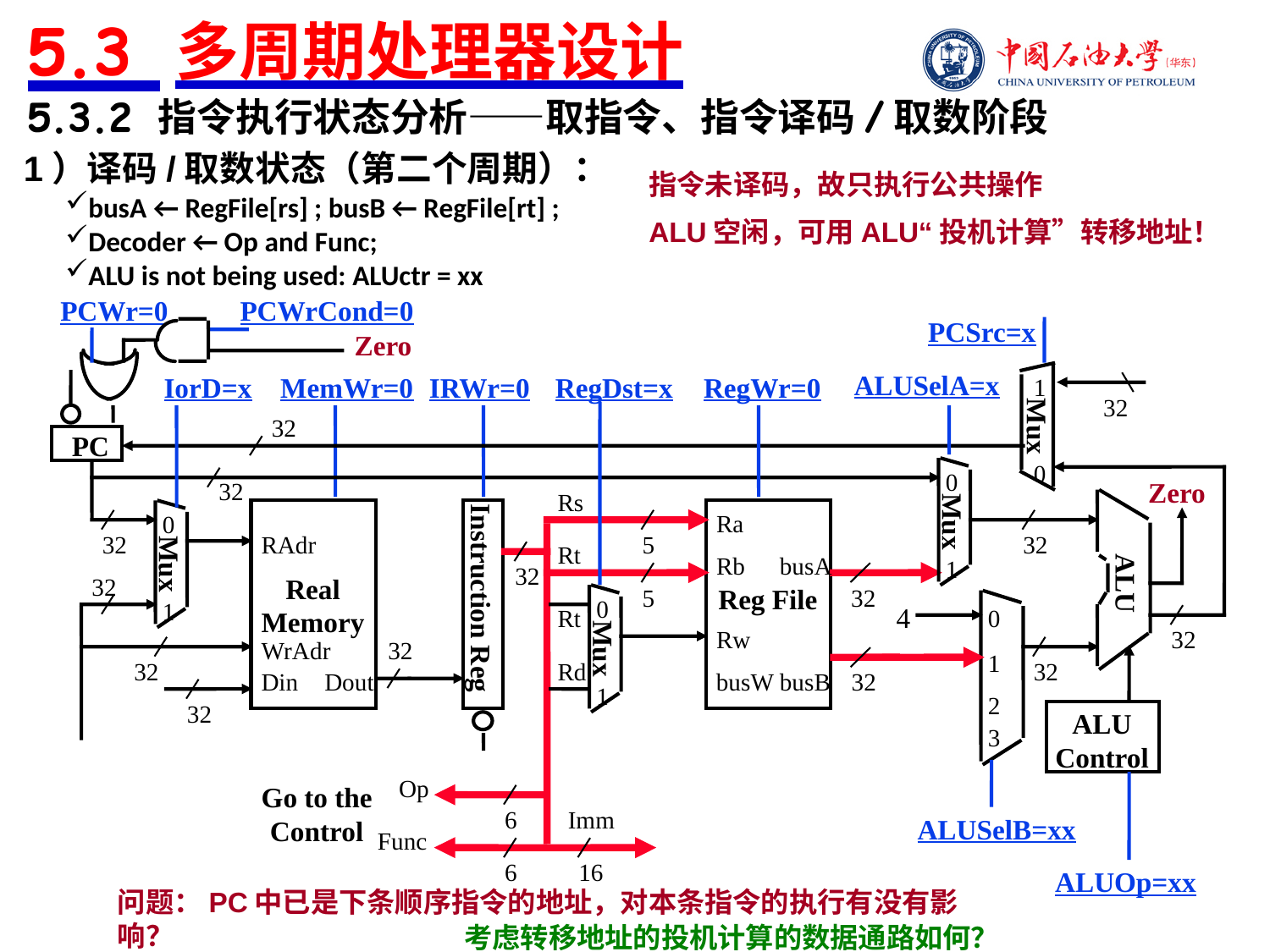

# 5.3 多周期处理器设计
5.3.2 指令执行状态分析——取指令、指令译码/取数阶段
1）译码/取数状态（第二个周期）：
指令未译码，故只执行公共操作
ALU空闲，可用ALU“投机计算”转移地址！
busA ← RegFile[rs] ; busB ← RegFile[rt] ;
Decoder ← Op and Func;
ALU is not being used: ALUctr = xx
PCWr=0
PCWrCond=0
PCSrc=x

Zero

ALUSelA=x

IorD=x
MemWr=0
IRWr=0
RegDst=x
RegWr=0
1

32

Mux

32
PC

0

0

Mux
1

Zero
32

Rs

ALU

0

Mux
1

Ra

32
RAdr
5
32

Rt

Rb
busA

32

Real
Memory
32

Instruction Reg
Reg File
5
32

0

Mux
1

4

Rt
0

Rw
32
WrAdr
32

1

32
Rd
32

Din
Dout
busW
busB
32

2

32
ALU
Control

3

Op

Go to the
Control

6
Imm
ALUSelB=xx
Func

6
16
ALUOp=xx
问题：PC中已是下条顺序指令的地址，对本条指令的执行有没有影响？
没有影响，因为IRWr=0!
考虑转移地址的投机计算的数据通路如何？